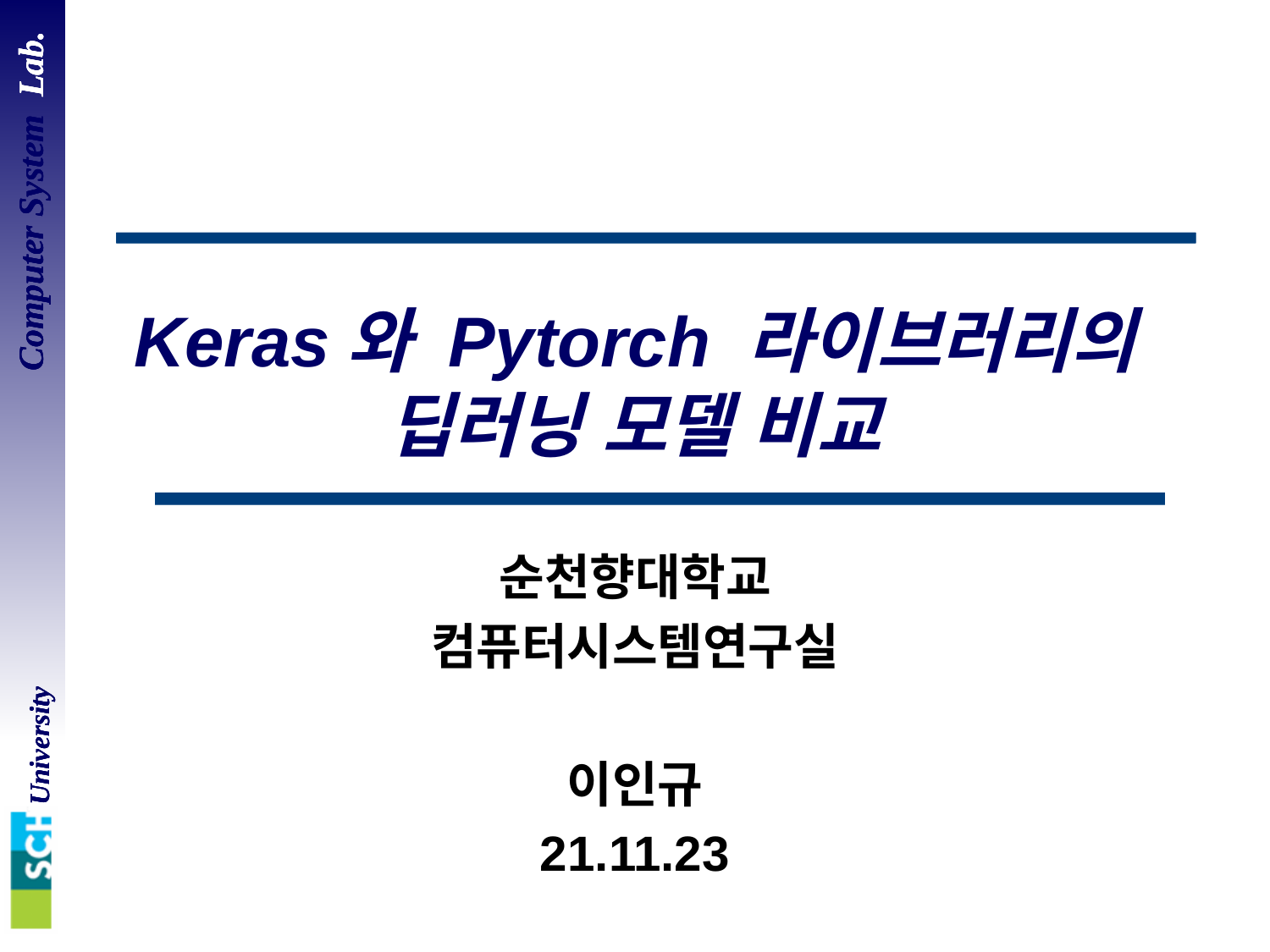

# Keras와 Pytorch 라이브러리의 딥러닝 모델 비교
순천향대학교
컴퓨터시스템연구실

이인규
21.11.23